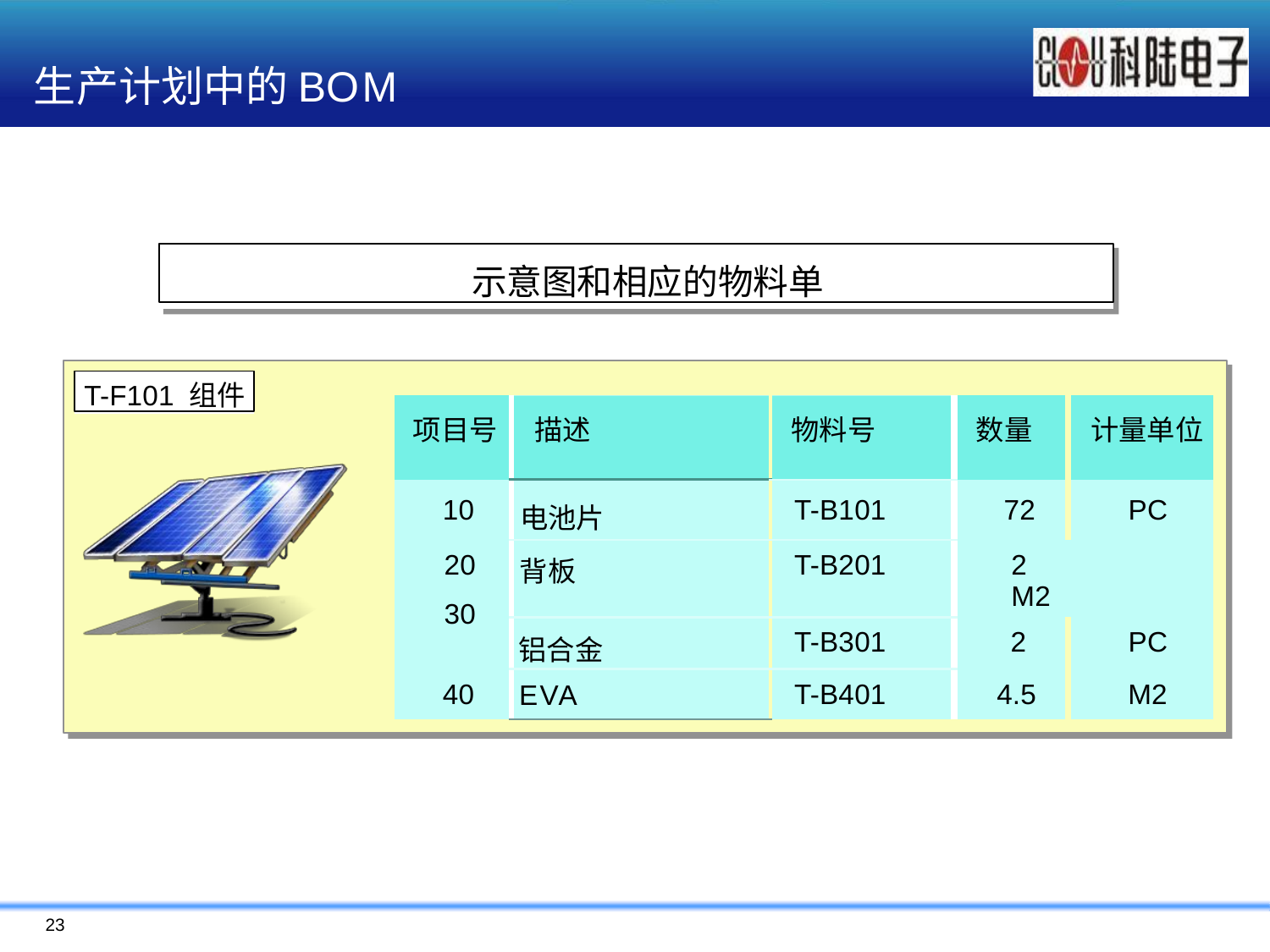

# 生产计划中的BOM

示意图和相应的物料单

示意图和相应的物料单

T-F101 组件

| 项目号 | 描述 | 物料号 | 数量 | 计量单位 |
| --- | --- | --- | --- | --- |
| 10 | 电池片 | T-B101 | 72 | PC |
| 20 30 | 背板 | T-B201 | 2 M2 |  |
|  | 铝合金 | T-B301 | 2 | PC |
| 40 | EVA | T-B401 | 4.5 | M2 |

23